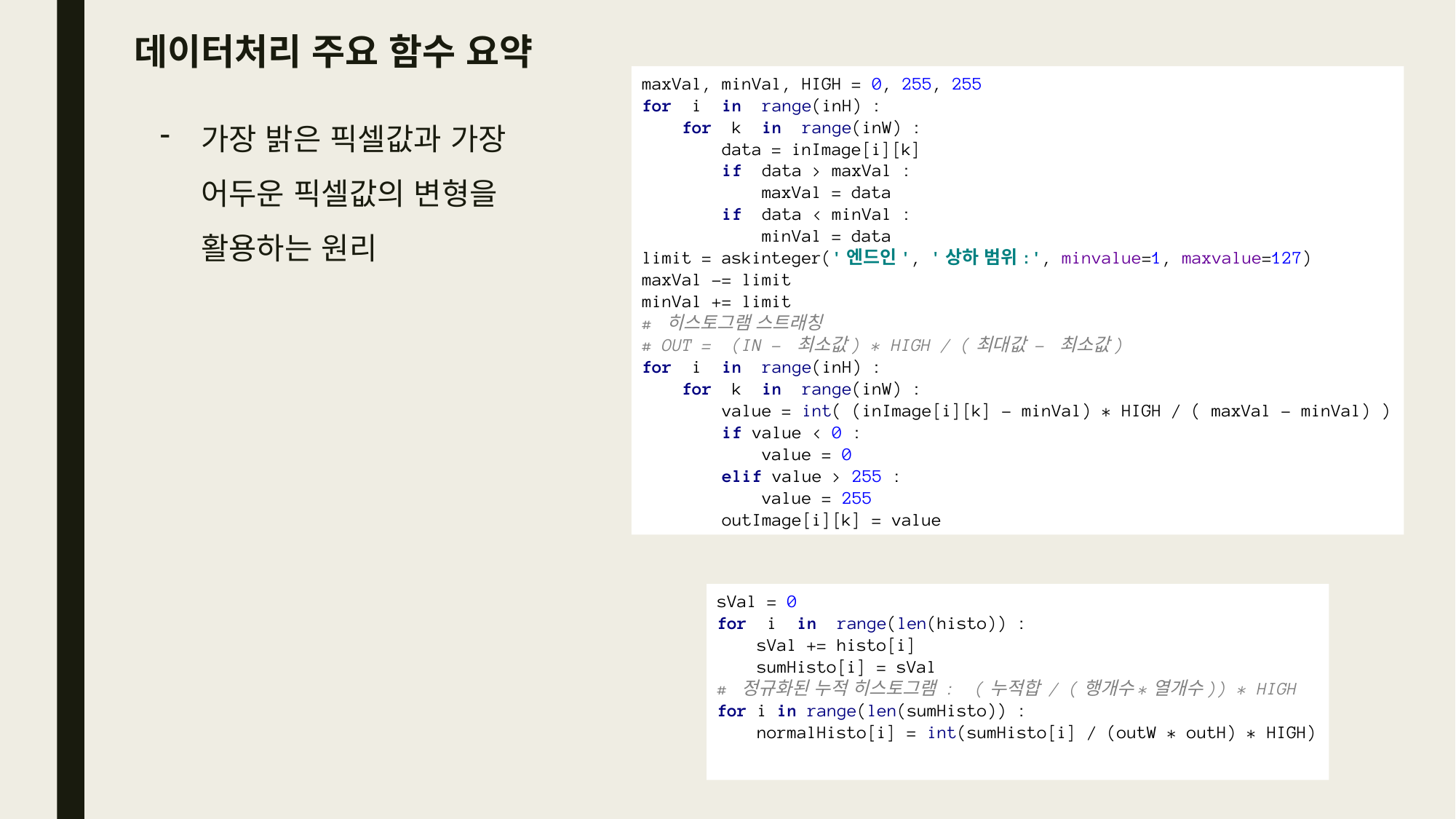

# 데이터처리 주요 함수 요약
maxVal, minVal, HIGH = 0, 255, 255
for  i  in  range(inH) :
    for  k  in  range(inW) :
        data = inImage[i][k]
        if  data > maxVal :
            maxVal = data
        if  data < minVal :
            minVal = data
limit = askinteger('엔드인', '상하 범위:', minvalue=1, maxvalue=127)
maxVal -= limit
minVal += limit
# 히스토그램 스트래칭
# OUT =  (IN - 최소값) * HIGH / (최대값 - 최소값)
for  i  in  range(inH) :
    for  k  in  range(inW) :
        value = int( (inImage[i][k] - minVal) * HIGH / ( maxVal - minVal) )
        if value < 0 :
            value = 0
        elif value > 255 :
            value = 255
        outImage[i][k] = value
가장 밝은 픽셀값과 가장 어두운 픽셀값의 변형을 활용하는 원리

sVal = 0
for  i  in  range(len(histo)) :
    sVal += histo[i]
    sumHisto[i] = sVal
# 정규화된 누적 히스토그램 :  (누적합 / (행개수*열개수)) * HIGH
for i in range(len(sumHisto)) :
    normalHisto[i] = int(sumHisto[i] / (outW * outH) * HIGH)